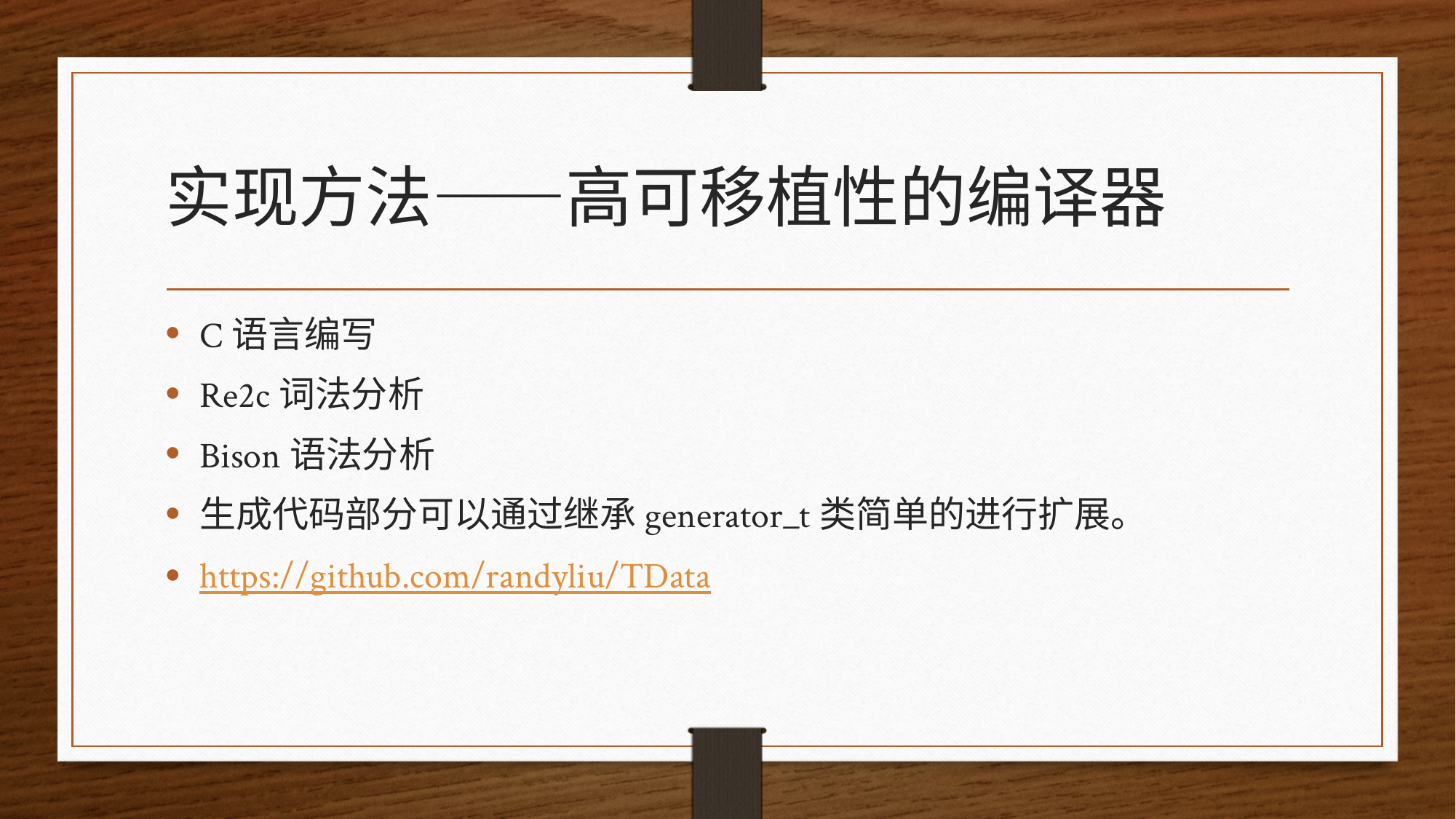

# 实现方法——高可移植性的编译器
C语言编写
Re2c词法分析
Bison语法分析
生成代码部分可以通过继承generator_t类简单的进行扩展。
https://github.com/randyliu/TData